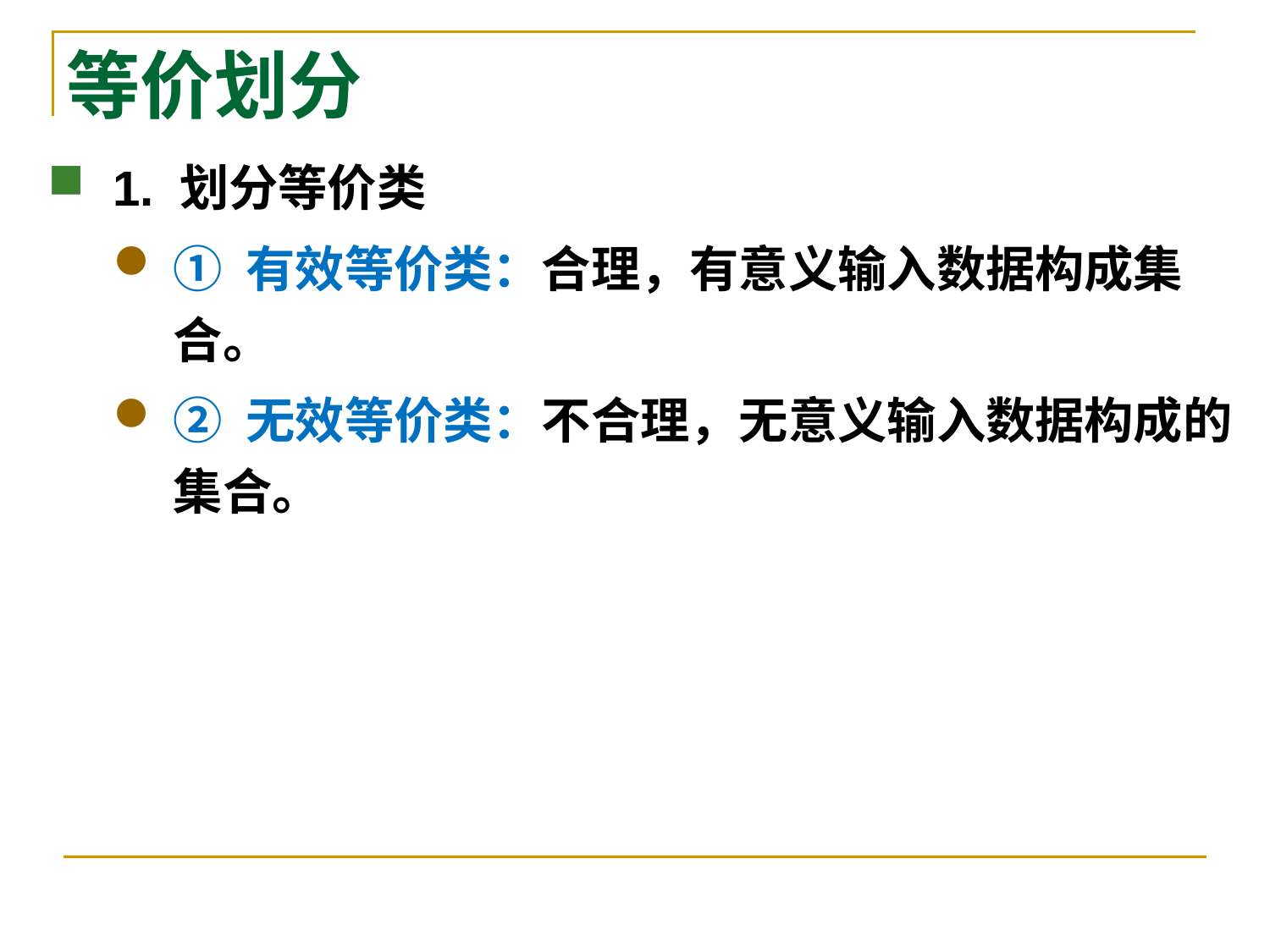

# 等价划分
1. 划分等价类
① 有效等价类：合理，有意义输入数据构成集合。
② 无效等价类：不合理，无意义输入数据构成的集合。